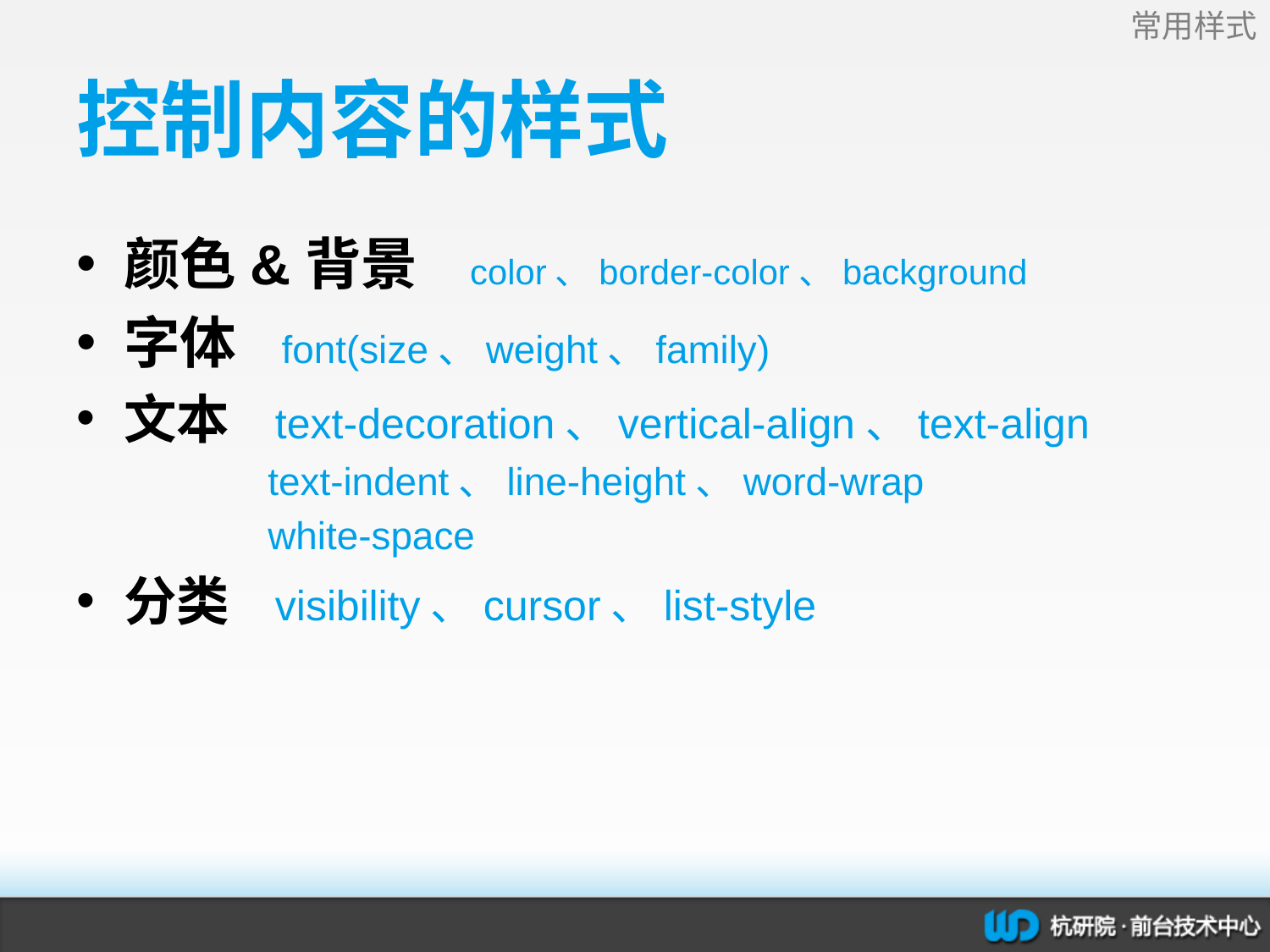

常用样式
# 控制内容的样式
颜色&背景   color、border-color、background
字体   font(size、weight、family)
文本   text-decoration、vertical-align、text-align
      text-indent、line-height、word-wrap
      white-space
分类   visibility、cursor、list-style